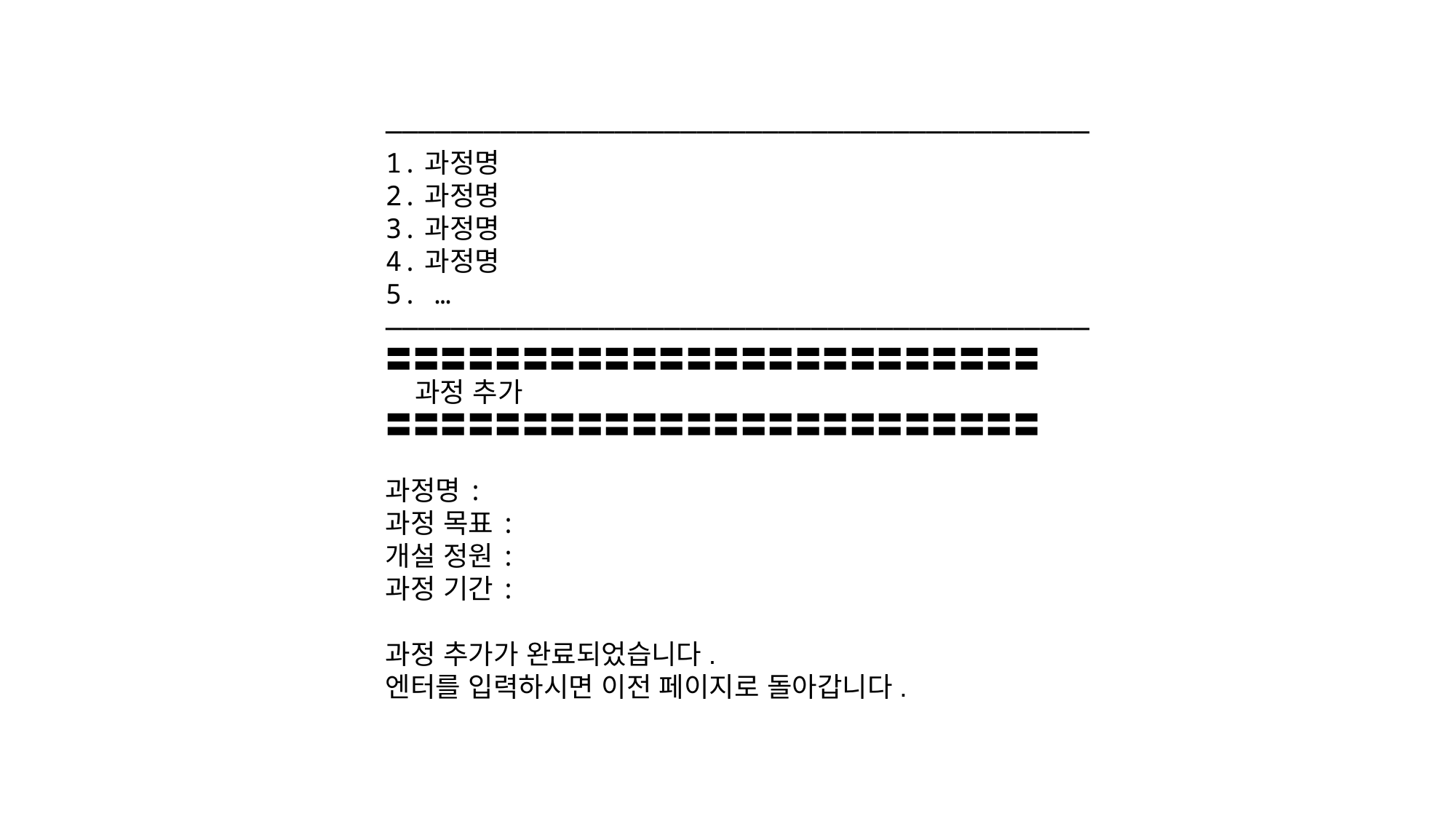

―――――――――――――――――――――――――――――――――――――――――――
1.과정명
2.과정명
3.과정명
4.과정명
5. …
―――――――――――――――――――――――――――――――――――――――――――
〓〓〓〓〓〓〓〓〓〓〓〓〓〓〓〓〓〓〓〓〓〓〓〓
   과정 추가
〓〓〓〓〓〓〓〓〓〓〓〓〓〓〓〓〓〓〓〓〓〓〓〓

과정명:
과정 목표:
개설 정원:
과정 기간:

과정 추가가 완료되었습니다.
엔터를 입력하시면 이전 페이지로 돌아갑니다.